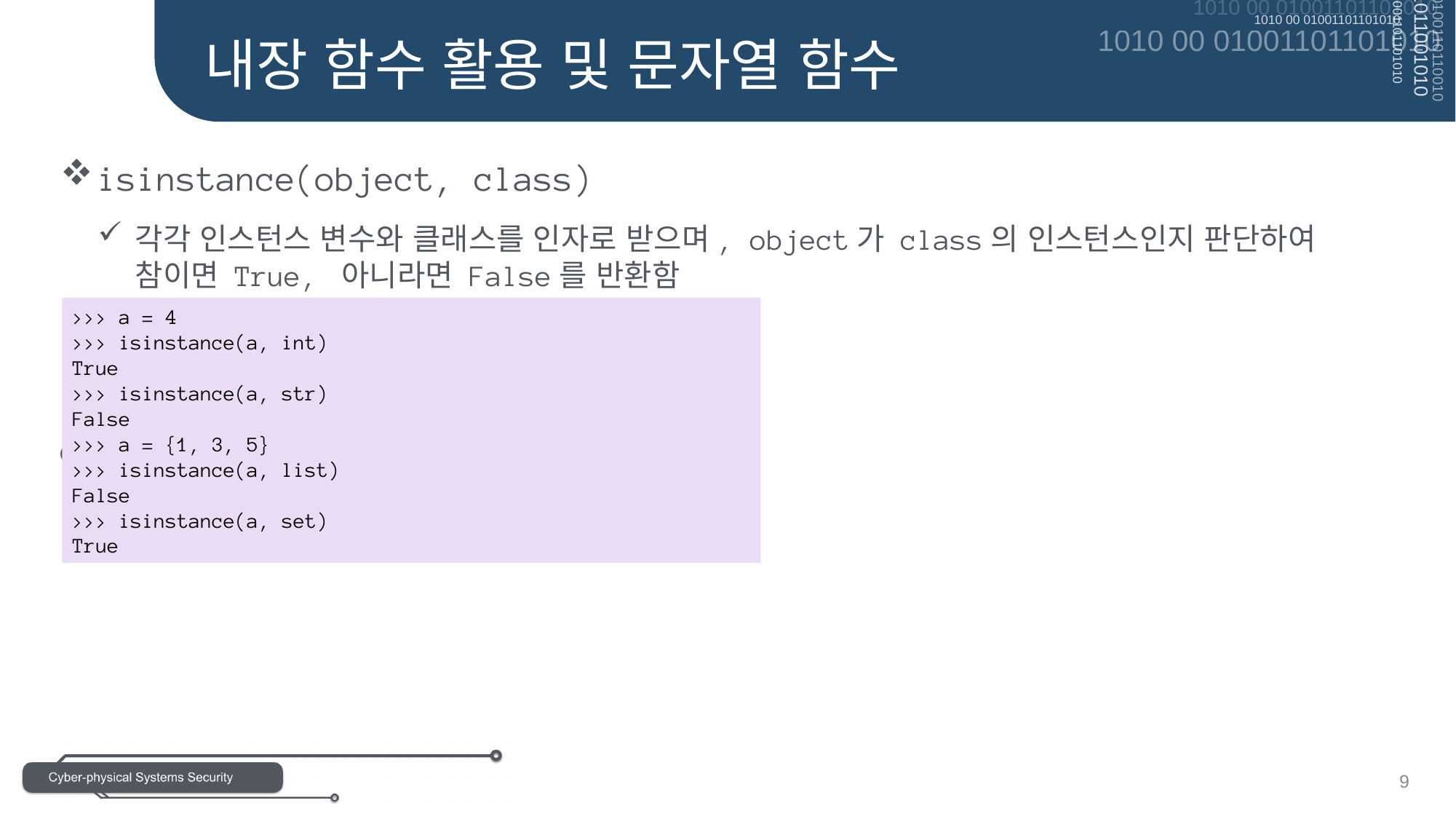

내장 함수 활용 및 문자열 함수
isinstance(object, class)
각각 인스턴스 변수와 클래스를 인자로 받으며, object가 class의 인스턴스인지 판단하여
참이면 True, 아니라면 False를 반환함

c
>>> a = 4
>>> isinstance(a, int)
True
>>> isinstance(a, str)
False
>>> a = {1, 3, 5}
>>> isinstance(a, list)
False
>>> isinstance(a, set)
True
9